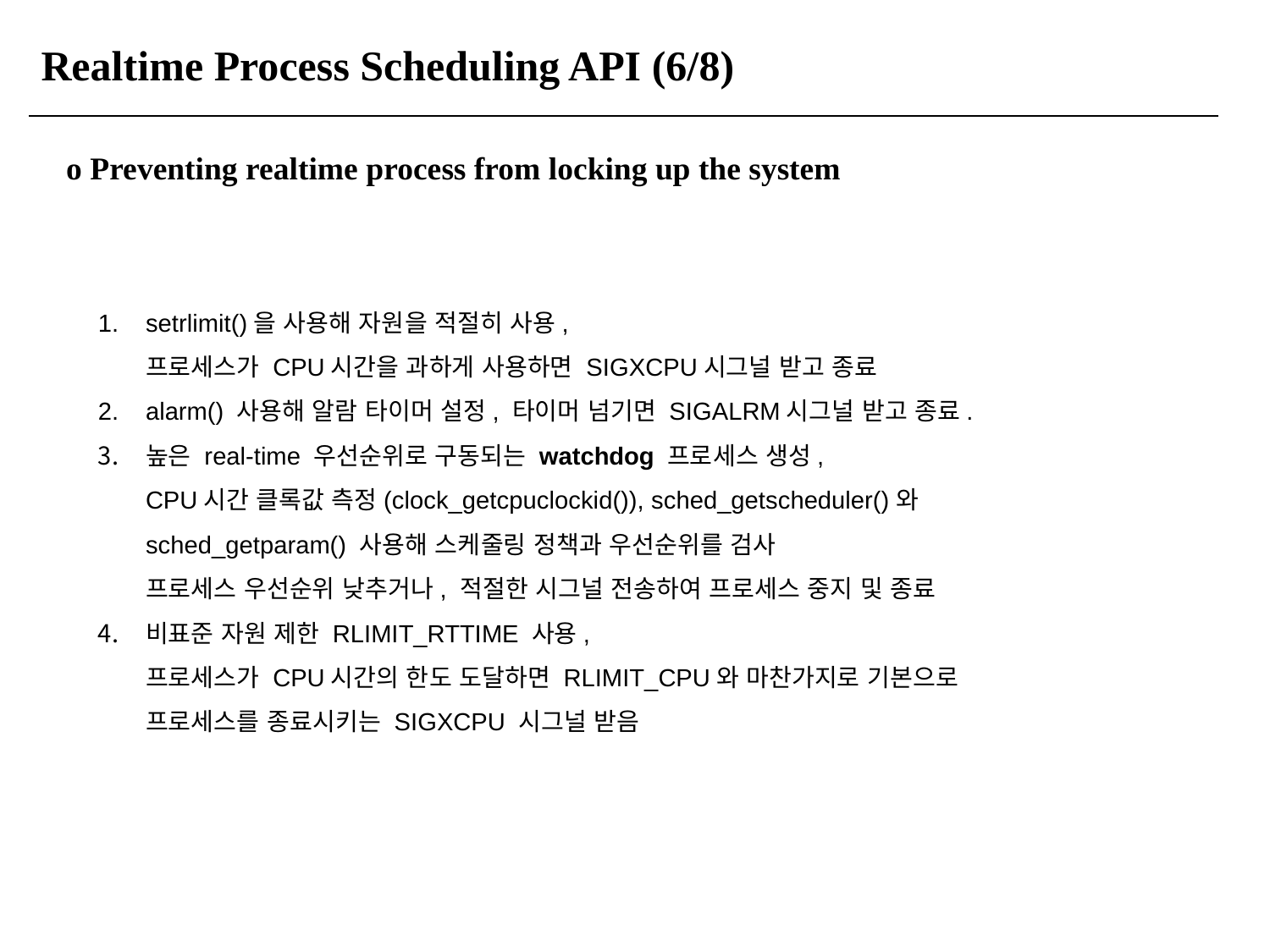

Realtime Process Scheduling API (6/8)
o Preventing realtime process from locking up the system
setrlimit()을 사용해 자원을 적절히 사용,
	프로세스가 CPU시간을 과하게 사용하면 SIGXCPU시그널 받고 종료
alarm() 사용해 알람 타이머 설정, 타이머 넘기면 SIGALRM시그널 받고 종료.
높은 real-time 우선순위로 구동되는 watchdog 프로세스 생성,
	CPU시간 클록값 측정(clock_getcpuclockid()), sched_getscheduler()와 sched_getparam() 사용해 스케줄링 정책과 우선순위를 검사
	프로세스 우선순위 낮추거나, 적절한 시그널 전송하여 프로세스 중지 및 종료
비표준 자원 제한 RLIMIT_RTTIME 사용,
	프로세스가 CPU시간의 한도 도달하면 RLIMIT_CPU와 마찬가지로 기본으로 프로세스를 종료시키는 SIGXCPU 시그널 받음